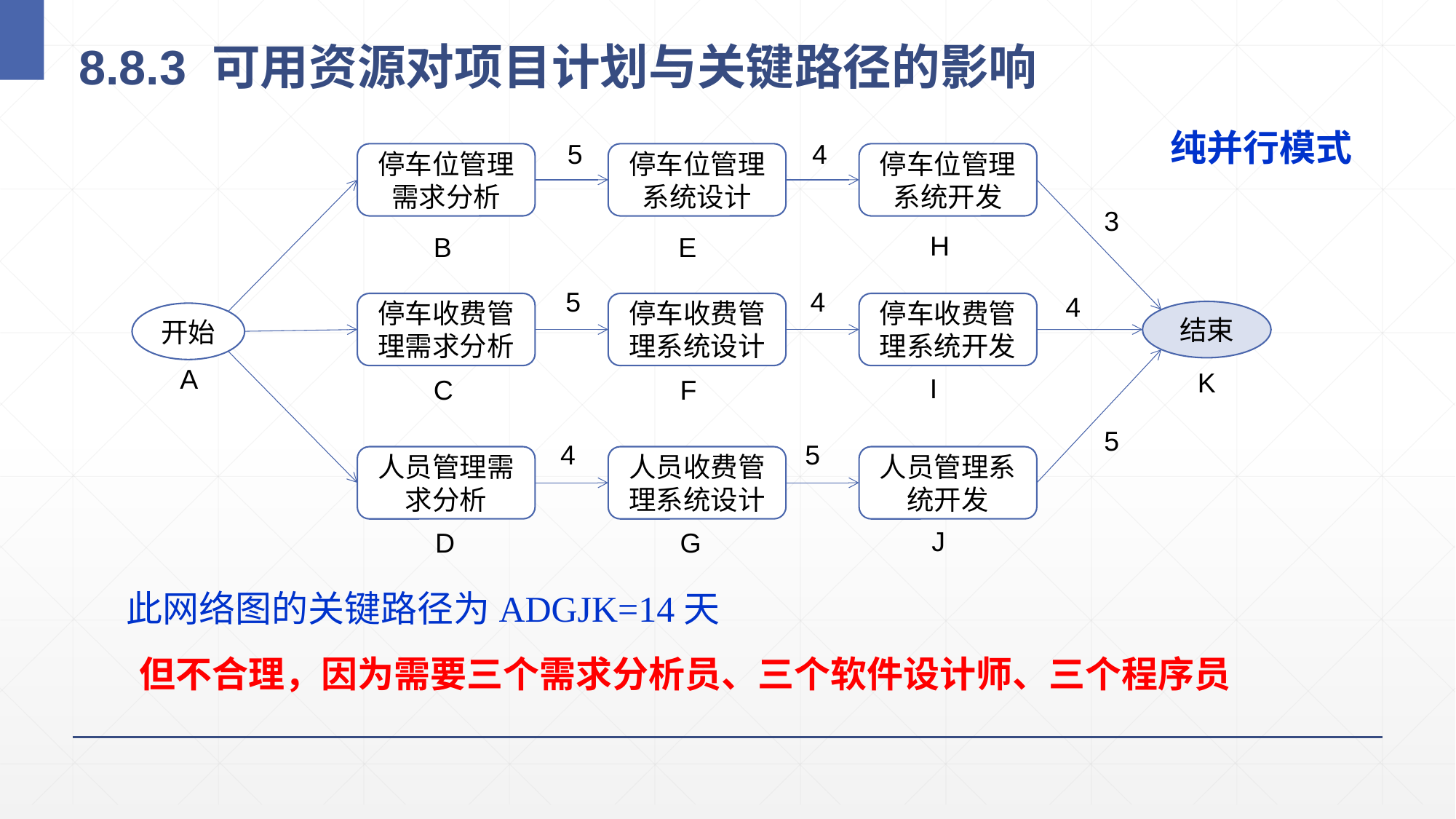

# 8.8.3 可用资源对项目计划与关键路径的影响
纯并行模式
5
4
停车位管理需求分析
停车位管理系统设计
停车位管理系统开发
3
H
B
E
5
4
4
停车收费管理需求分析
停车收费管理系统设计
停车收费管理系统开发
结束
开始
A
K
I
C
F
5
4
5
人员管理需求分析
人员收费管理系统设计
人员管理系统开发
J
D
G
此网络图的关键路径为ADGJK=14天
但不合理，因为需要三个需求分析员、三个软件设计师、三个程序员